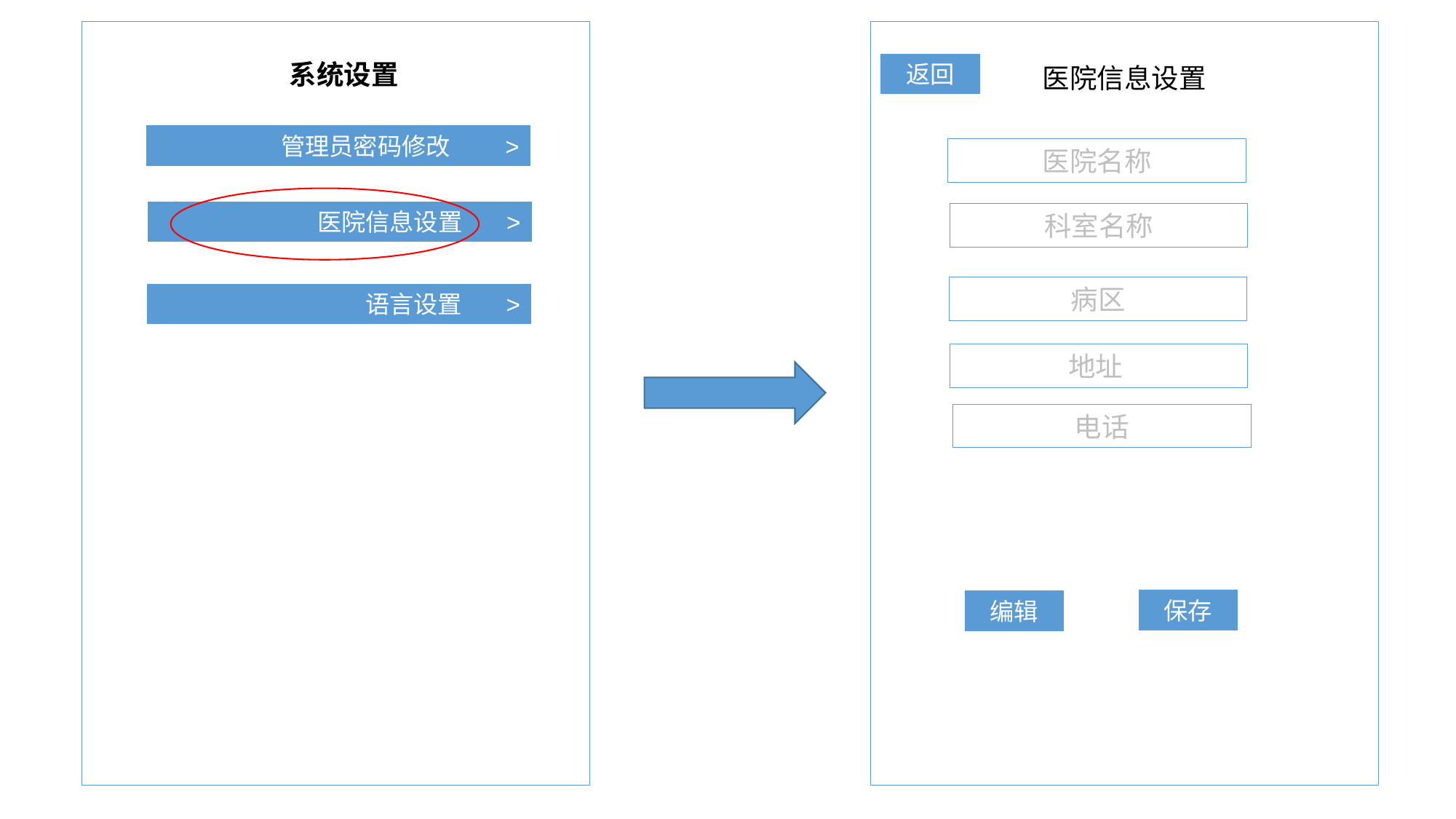

系统设置
返回
医院信息设置
管理员密码修改         >
医院名称

医院信息设置       >
科室名称
病区
语言设置       >
地址

电话
保存
编辑